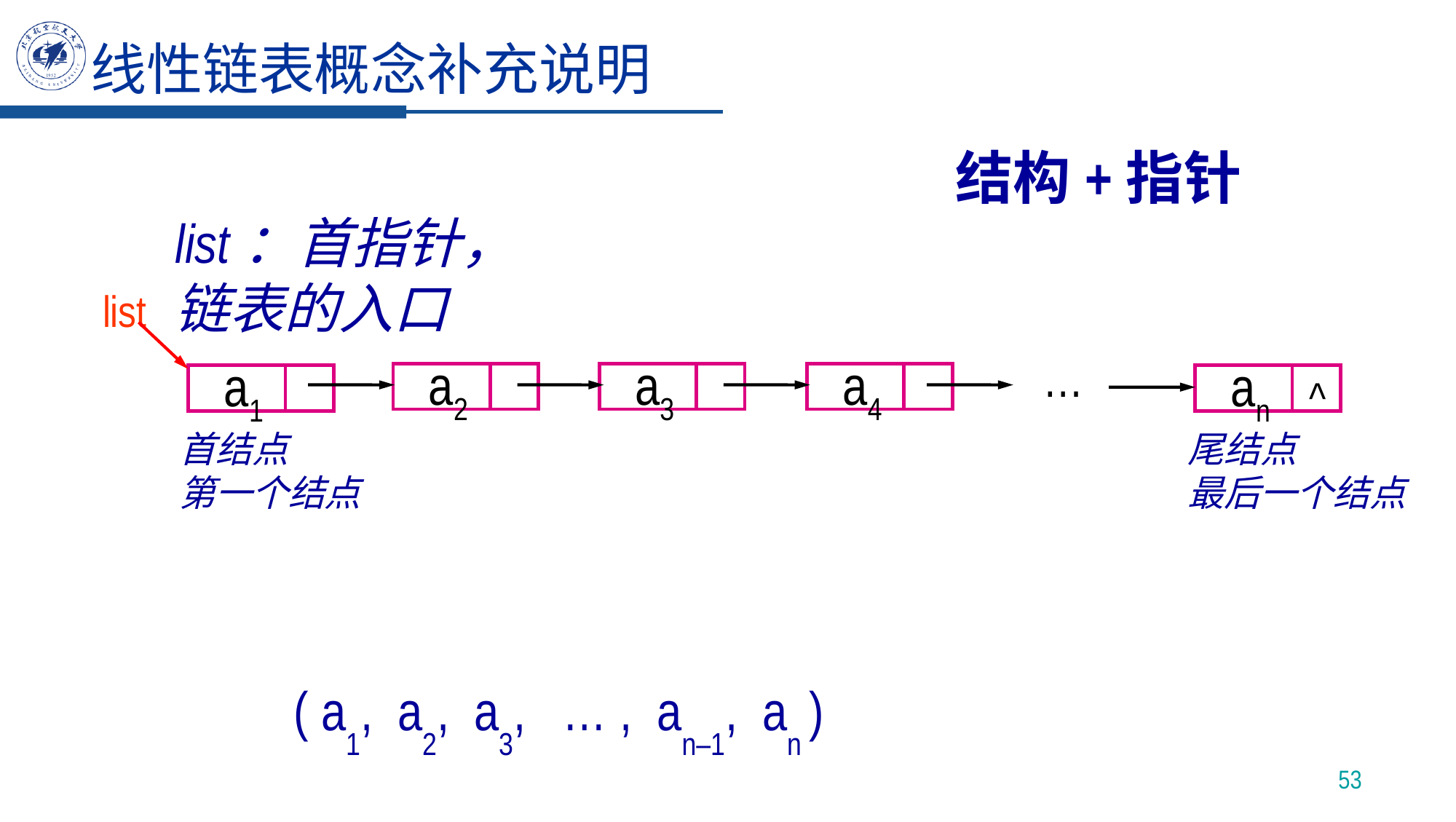

线性链表概念补充说明
结构+指针
list：首指针，链表的入口
list

…

a2

a3

a4

a1

an

^
首结点
第一个结点
尾结点
最后一个结点
( a1,  a2,  a3,   … ,  an–1,  an )
53